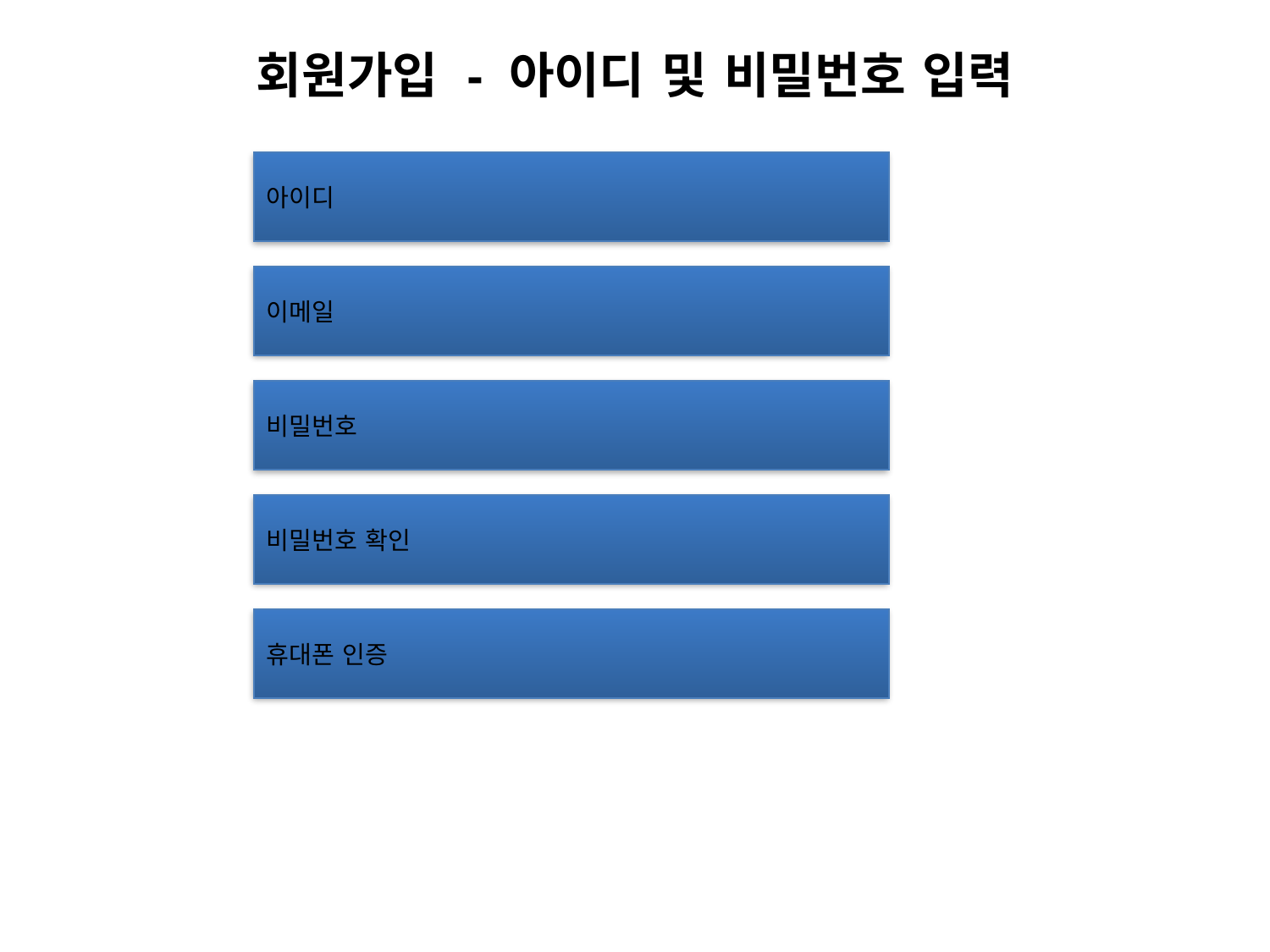

회원가입 - 아이디 및 비밀번호 입력
아이디
이메일
비밀번호
비밀번호 확인
휴대폰 인증